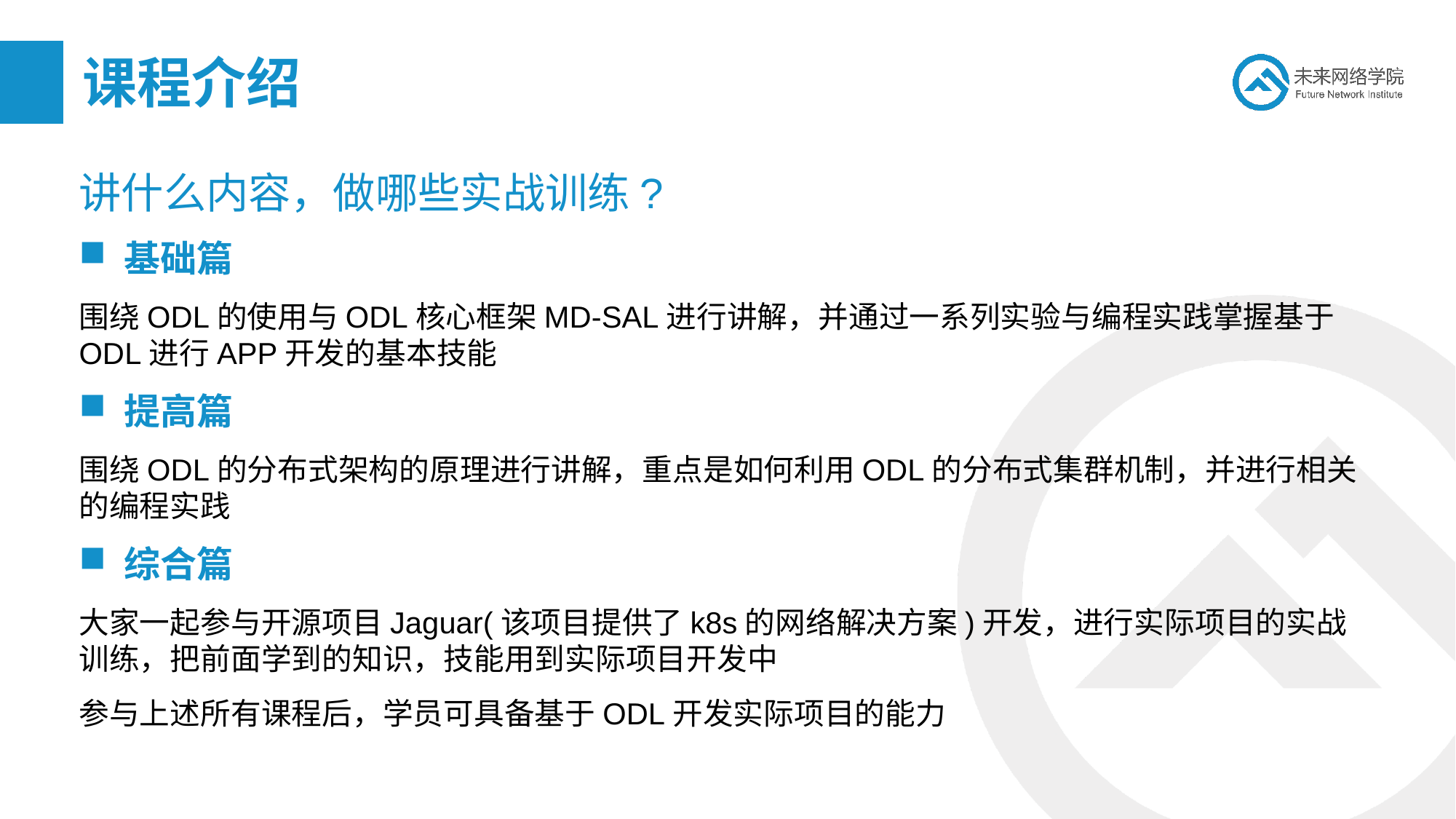

课程介绍
讲什么内容，做哪些实战训练?
 基础篇
围绕ODL的使用与ODL核心框架MD-SAL进行讲解，并通过一系列实验与编程实践掌握基于ODL进行APP开发的基本技能
 提高篇
围绕ODL的分布式架构的原理进行讲解，重点是如何利用ODL的分布式集群机制，并进行相关的编程实践
 综合篇
大家一起参与开源项目Jaguar(该项目提供了k8s的网络解决方案)开发，进行实际项目的实战训练，把前面学到的知识，技能用到实际项目开发中
参与上述所有课程后，学员可具备基于ODL开发实际项目的能力